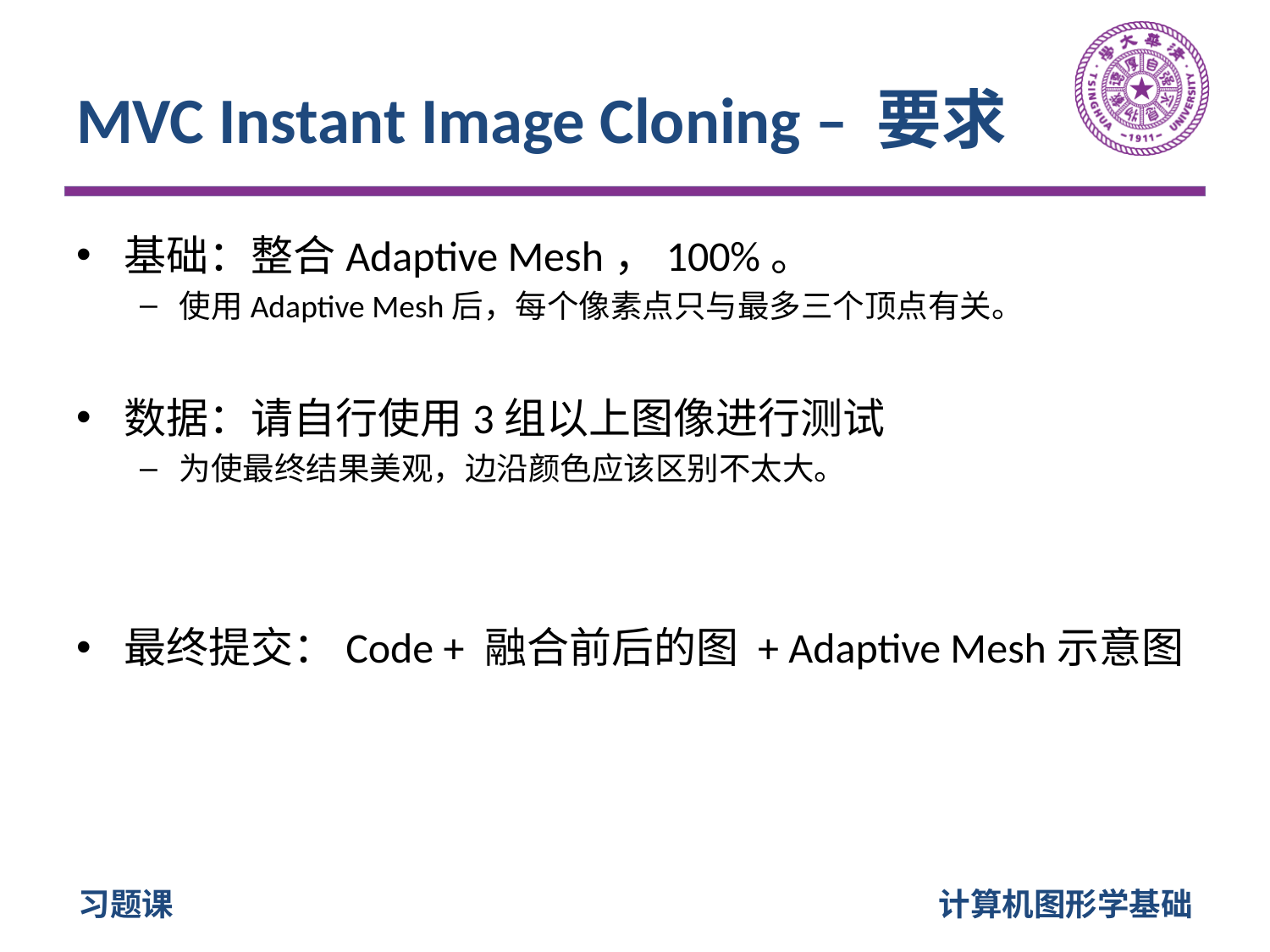

# MVC Instant Image Cloning – 要求
基础：整合Adaptive Mesh，100%。
使用Adaptive Mesh后，每个像素点只与最多三个顶点有关。

数据：请自行使用3组以上图像进行测试
为使最终结果美观，边沿颜色应该区别不太大。

最终提交：Code + 融合前后的图 + Adaptive Mesh示意图